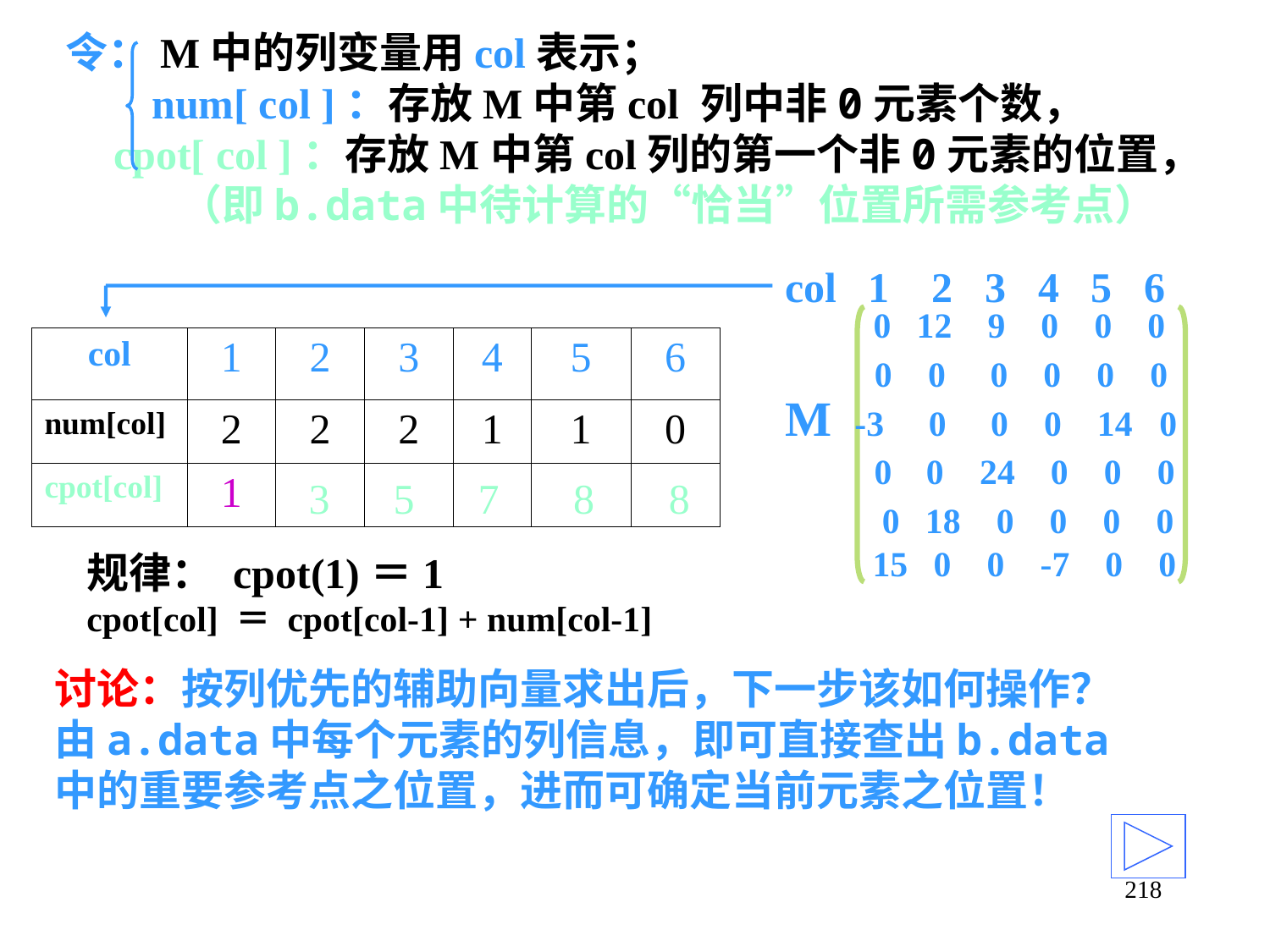

# 令：M中的列变量用col表示； num[ col ]：存放M中第col 列中非0元素个数， cpot[ col ]：存放M中第col列的第一个非0元素的位置， （即b.data中待计算的“恰当”位置所需参考点）

col   1    2   3   4   5   6

0     12    9    0    0    0

0       0     0    0    0    0
-3     0     0    0    14   0
0      0    24    0    0    0
0     18    0    0    0    0
15     0    0    -7    0    0
| col | 1 | 2 | 3 | 4 | 5 | 6 |
| --- | --- | --- | --- | --- | --- | --- |
| num[col] | 2 | 2 | 2 | 1 | 1 | 0 |
| cpot[col] | 1 |  |  |  |  |  |
M
  3      5      7       8       8
规律： cpot(1)＝1
cpot[col] ＝ cpot[col-1] + num[col-1]
讨论：按列优先的辅助向量求出后，下一步该如何操作？
由a.data中每个元素的列信息，即可直接查出b.data中的重要参考点之位置，进而可确定当前元素之位置！

218